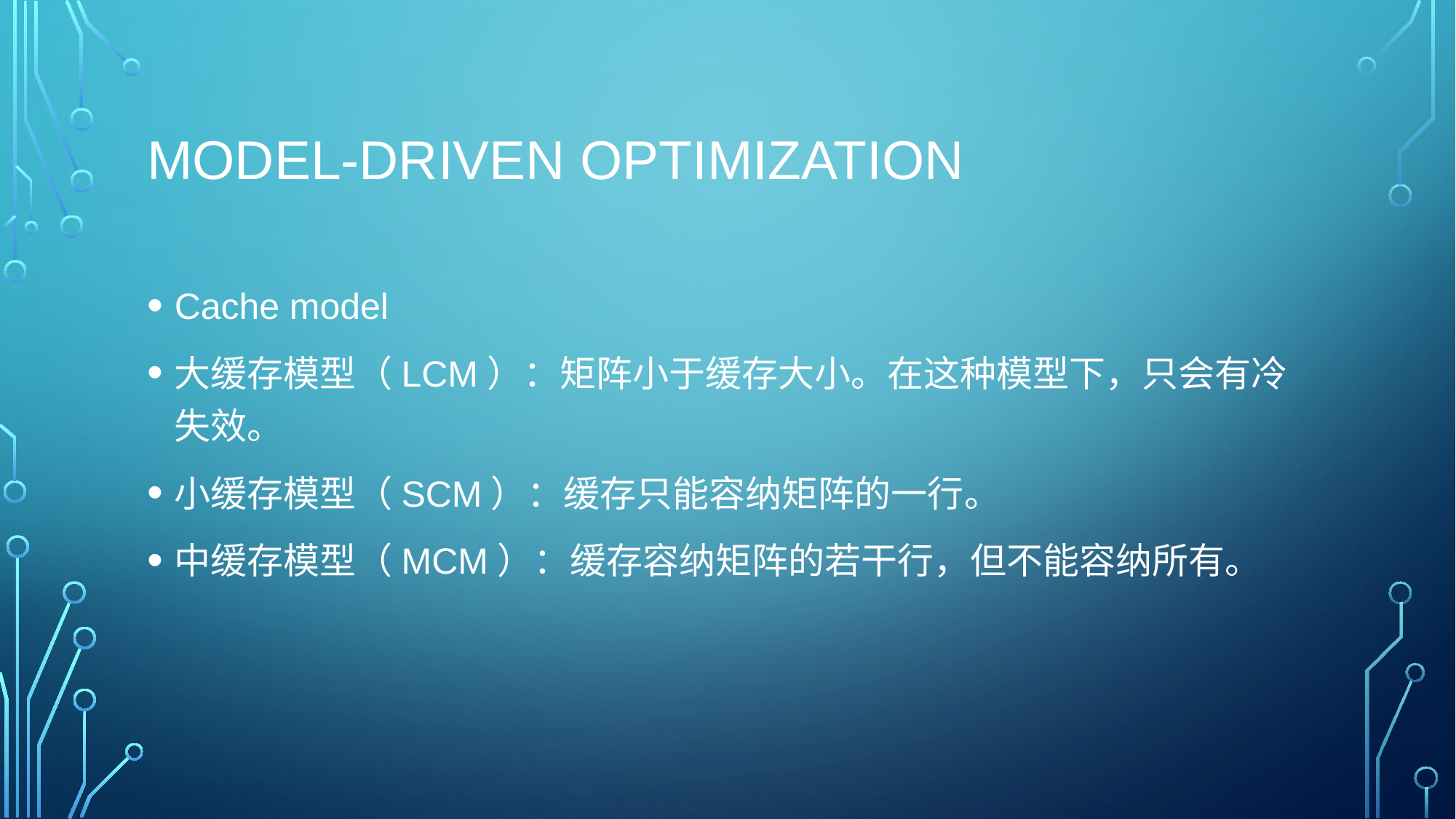

# Model-driven optimization
Cache model
大缓存模型（LCM）：矩阵小于缓存大小。在这种模型下，只会有冷失效。
小缓存模型（SCM）：缓存只能容纳矩阵的一行。
中缓存模型（MCM）：缓存容纳矩阵的若干行，但不能容纳所有。